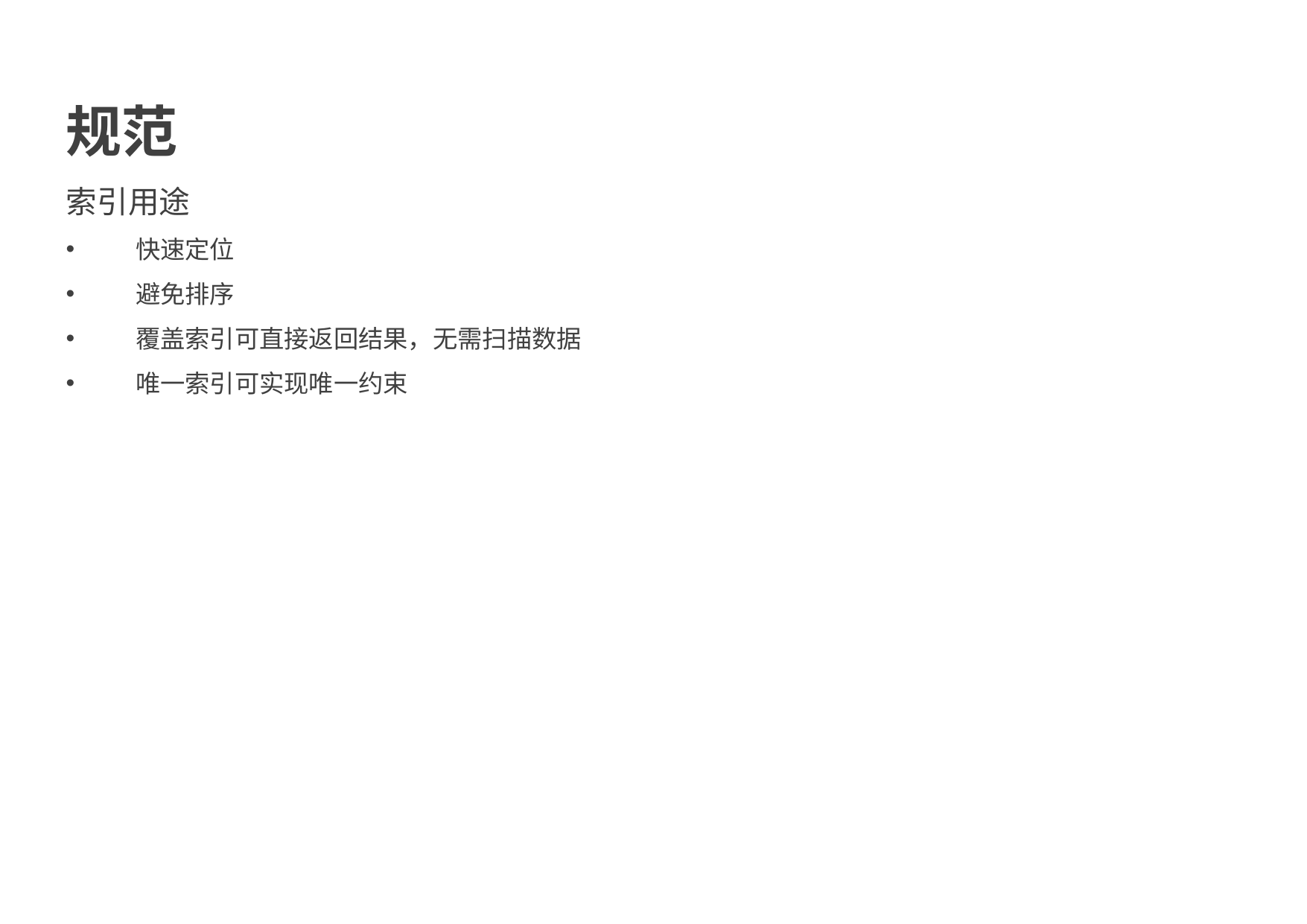

规范
索引用途
快速定位
避免排序
覆盖索引可直接返回结果，无需扫描数据
唯一索引可实现唯一约束